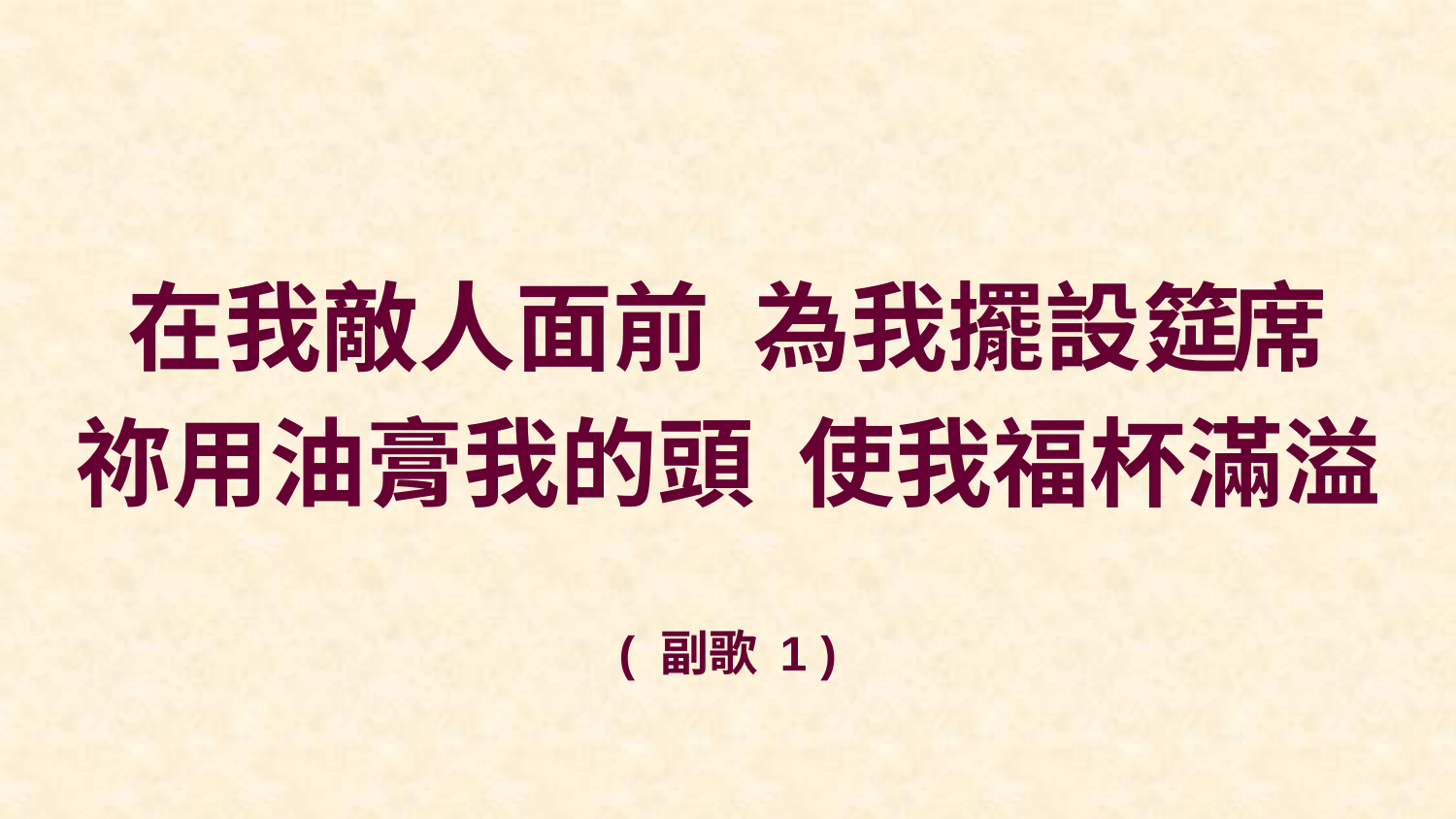

在我敵人面前  為我擺設    席
祢用油膏我的頭  使我福杯滿溢
筵
( 副歌 1 )